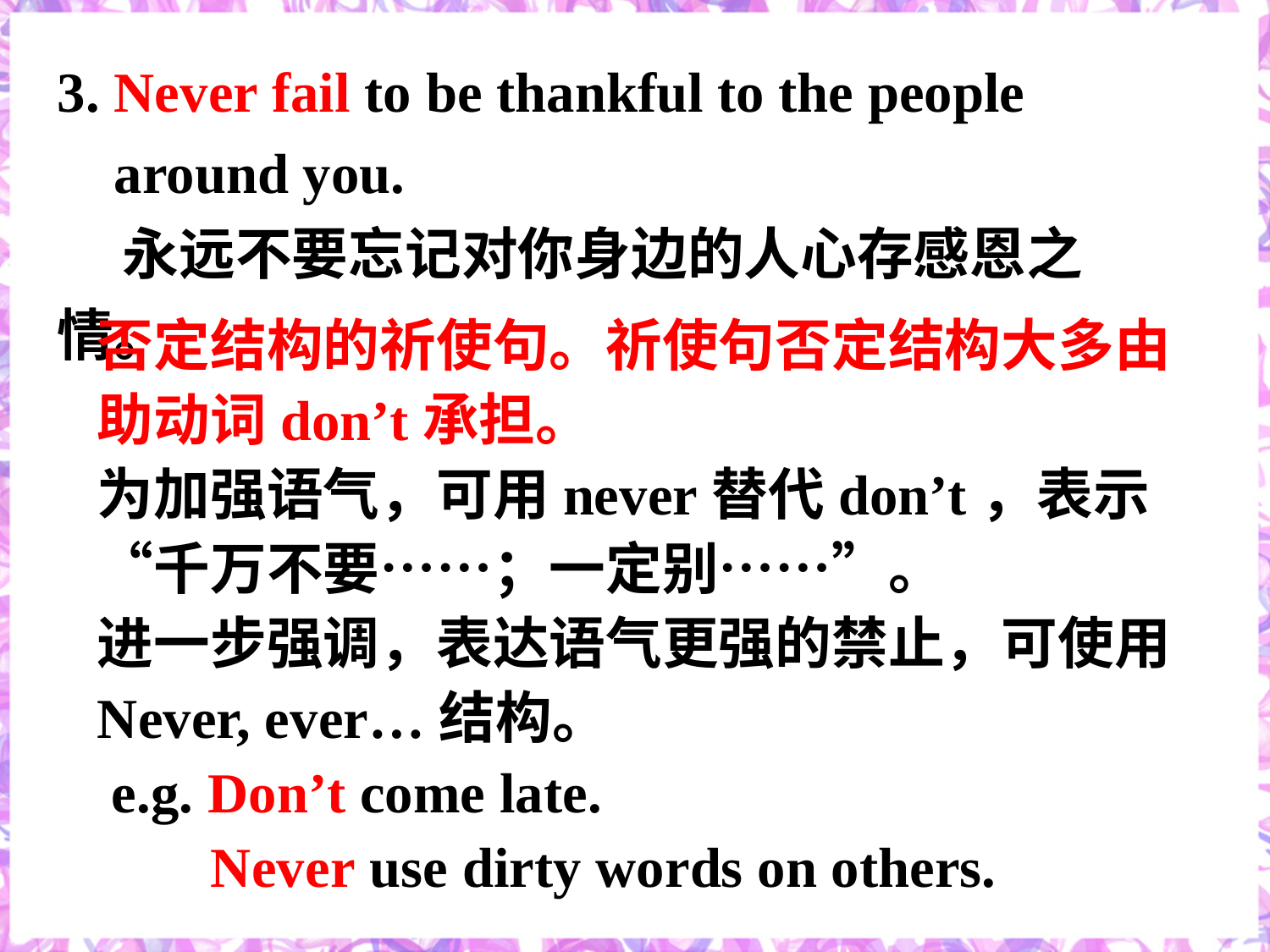

3. Never fail to be thankful to the people
    around you.
    永远不要忘记对你身边的人心存感恩之情。
否定结构的祈使句。祈使句否定结构大多由助动词don’t承担。
为加强语气，可用never替代don’t，表示“千万不要……；一定别……”。
进一步强调，表达语气更强的禁止，可使用Never, ever…结构。
 e.g. Don’t come late.
        Never use dirty words on others.